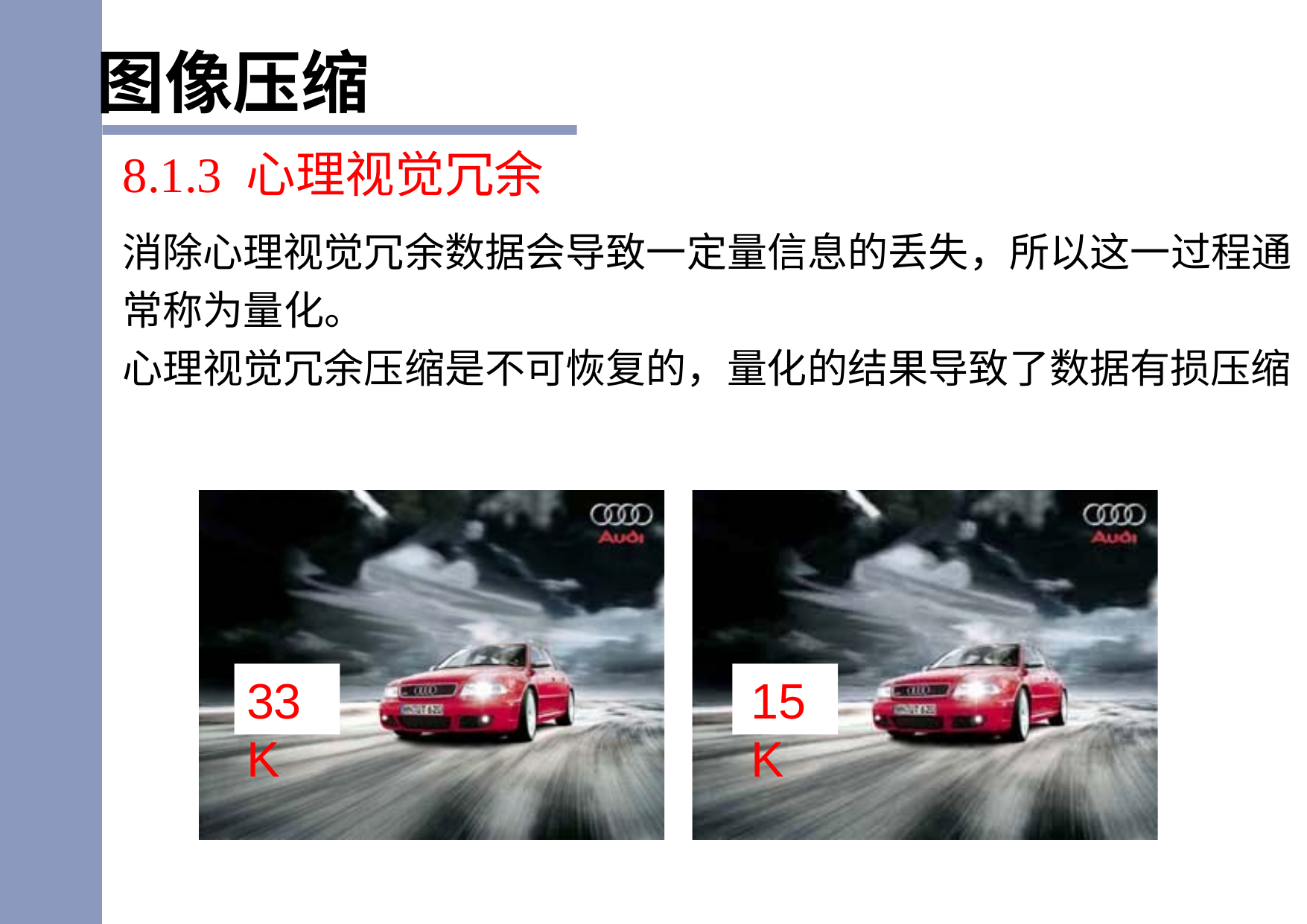

图像压缩

8.1.3 心理视觉冗余
消除心理视觉冗余数据会导致一定量信息的丢失，所以这一过程通常称为量化。
心理视觉冗余压缩是不可恢复的，量化的结果导致了数据有损压缩

33K
15K